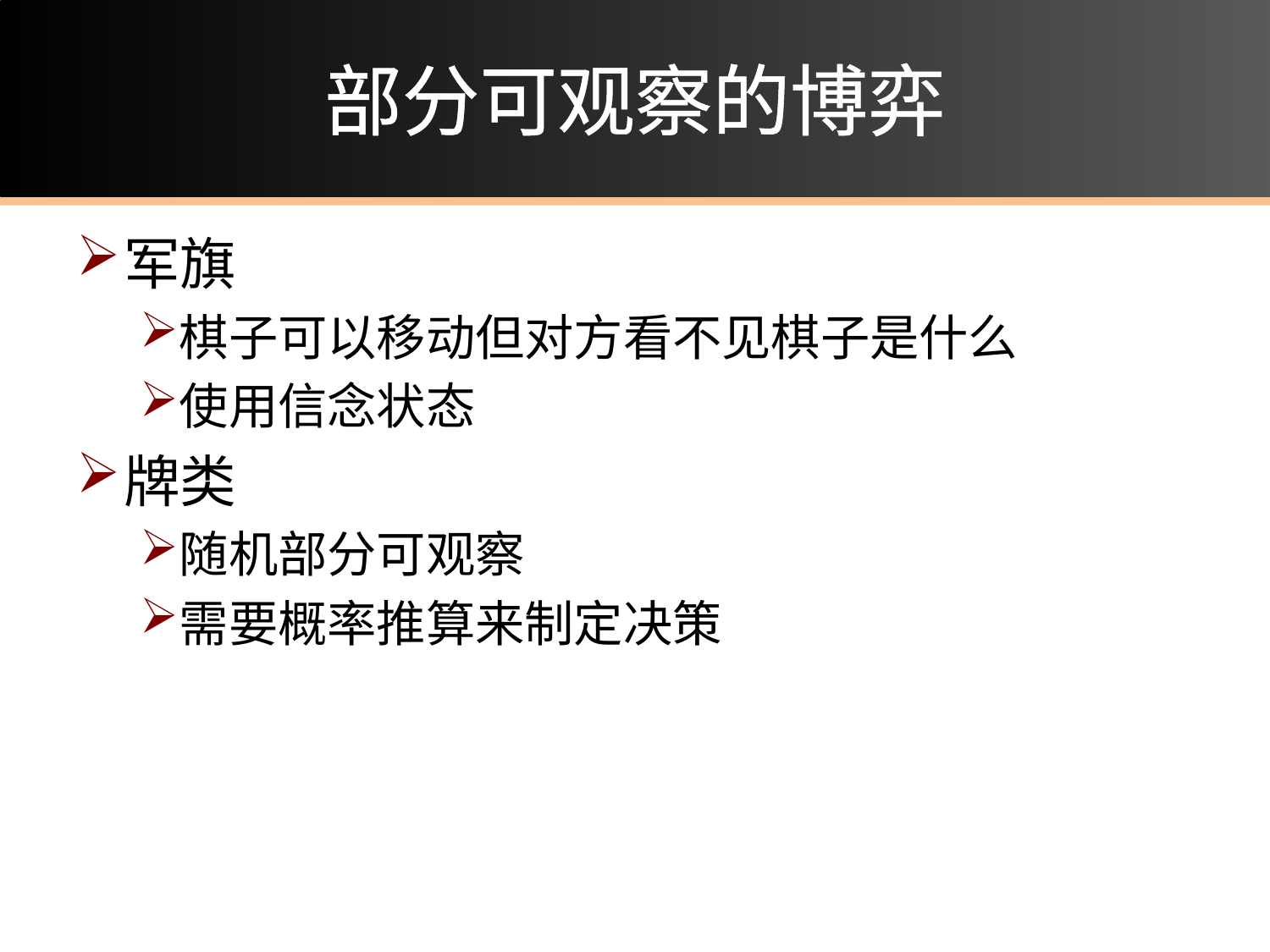

# 部分可观察的博弈
军旗
棋子可以移动但对方看不见棋子是什么
使用信念状态
牌类
随机部分可观察
需要概率推算来制定决策